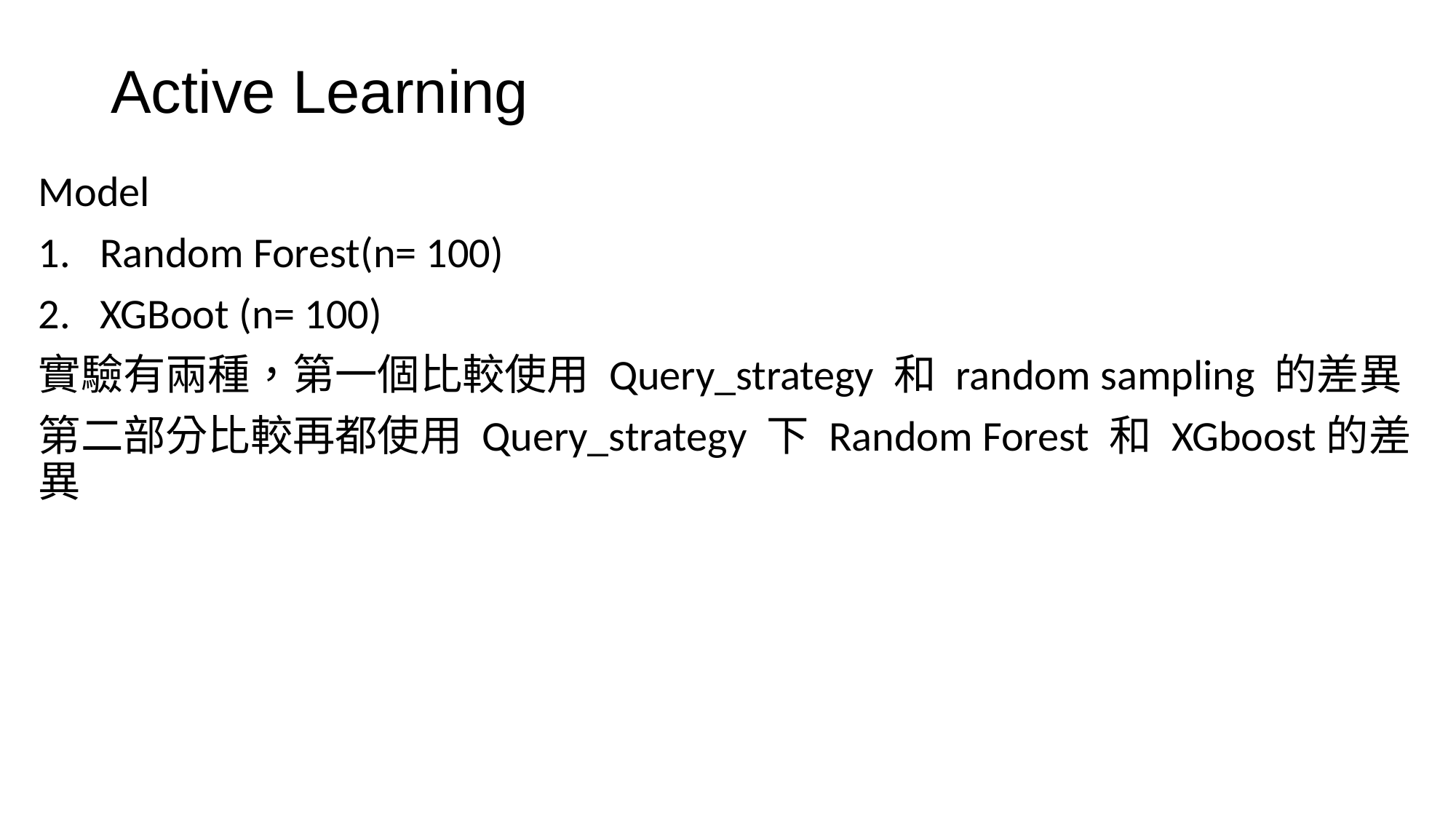

# Active Learning
Model
Random Forest(n= 100)
XGBoot (n= 100)
實驗有兩種，第一個比較使用 Query_strategy 和 random sampling 的差異
第二部分比較再都使用 Query_strategy 下 Random Forest 和 XGboost的差異